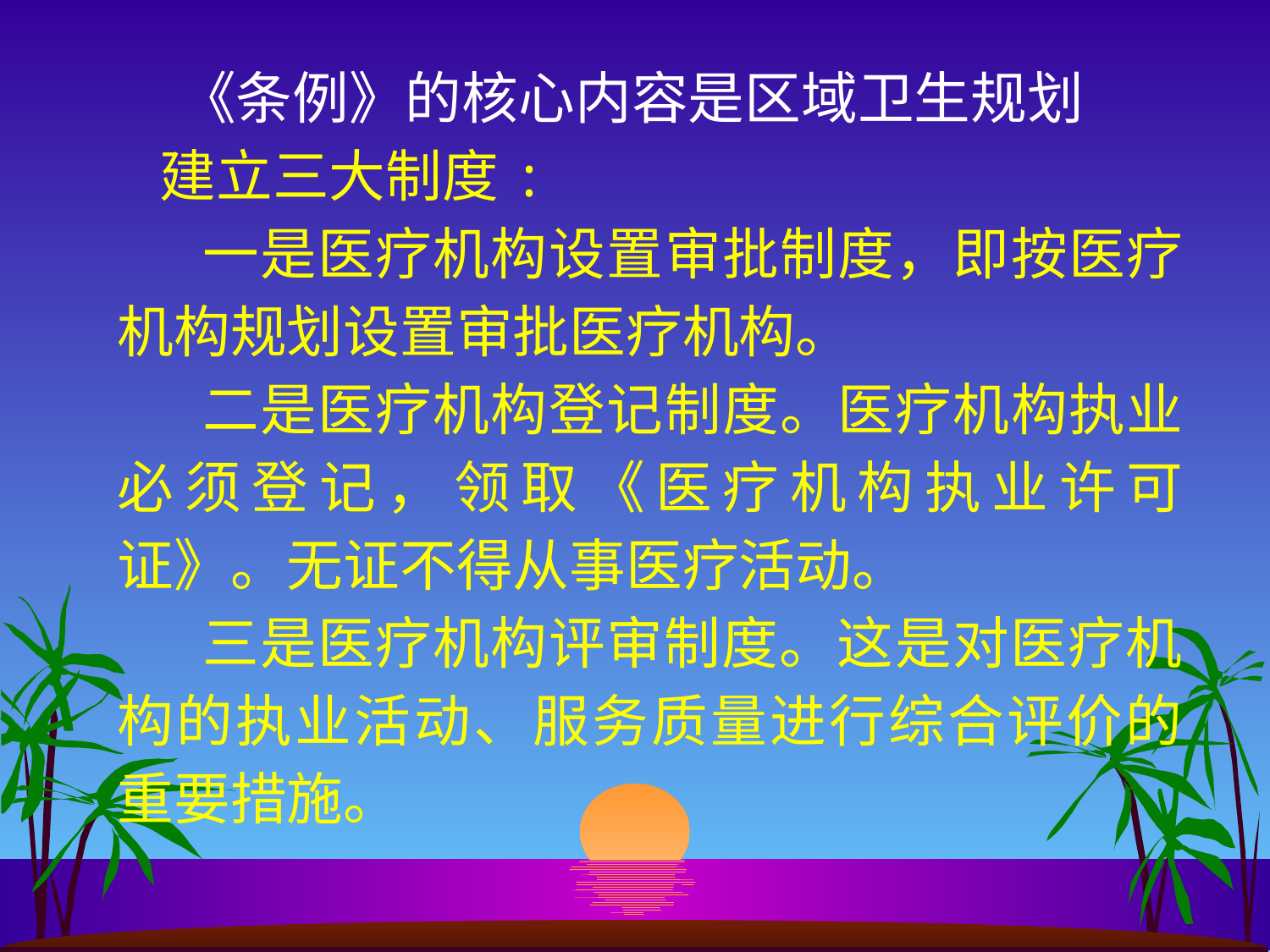

《条例》的核心内容是区域卫生规划
建立三大制度:
  一是医疗机构设置审批制度，即按医疗机构规划设置审批医疗机构。
  二是医疗机构登记制度。医疗机构执业必须登记，领取《医疗机构执业许可证》。无证不得从事医疗活动。
  三是医疗机构评审制度。这是对医疗机构的执业活动、服务质量进行综合评价的重要措施。
#